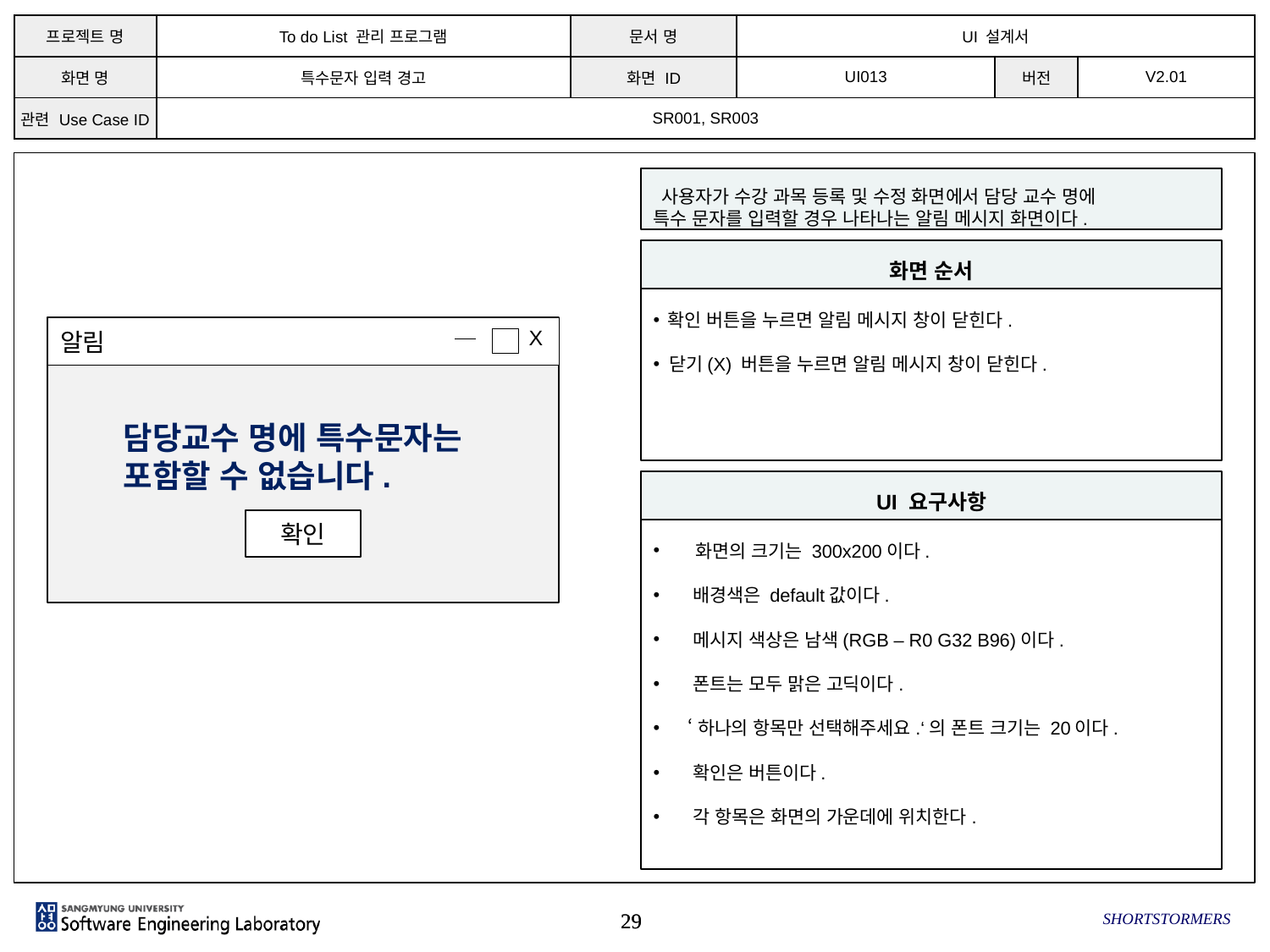

| 프로젝트 명 | To do List 관리 프로그램 | 문서 명 | UI 설계서 |  |  |
| --- | --- | --- | --- | --- | --- |
| 화면 명 | 특수문자 입력 경고 | 화면 ID | UI013 | 버전 | V2.01 |
| 관련 Use Case ID | SR001, SR003 |  |  |  |  |

 사용자가 수강 과목 등록 및 수정 화면에서 담당 교수 명에
특수 문자를 입력할 경우 나타나는 알림 메시지 화면이다.

화면 순서
 확인 버튼을 누르면 알림 메시지 창이 닫힌다.

 닫기(X) 버튼을 누르면 알림 메시지 창이 닫힌다.

알림
X

담당교수 명에 특수문자는
포함할 수 없습니다.
확인

UI 요구사항
  화면의 크기는 300x200이다.

 배경색은 default값이다.

 메시지 색상은 남색(RGB – R0 G32 B96)이다.

 폰트는 모두 맑은 고딕이다.

 ‘하나의 항목만 선택해주세요.‘의 폰트 크기는 20이다.

 확인은 버튼이다.

 각 항목은 화면의 가운데에 위치한다.
SHORTSTORMERS